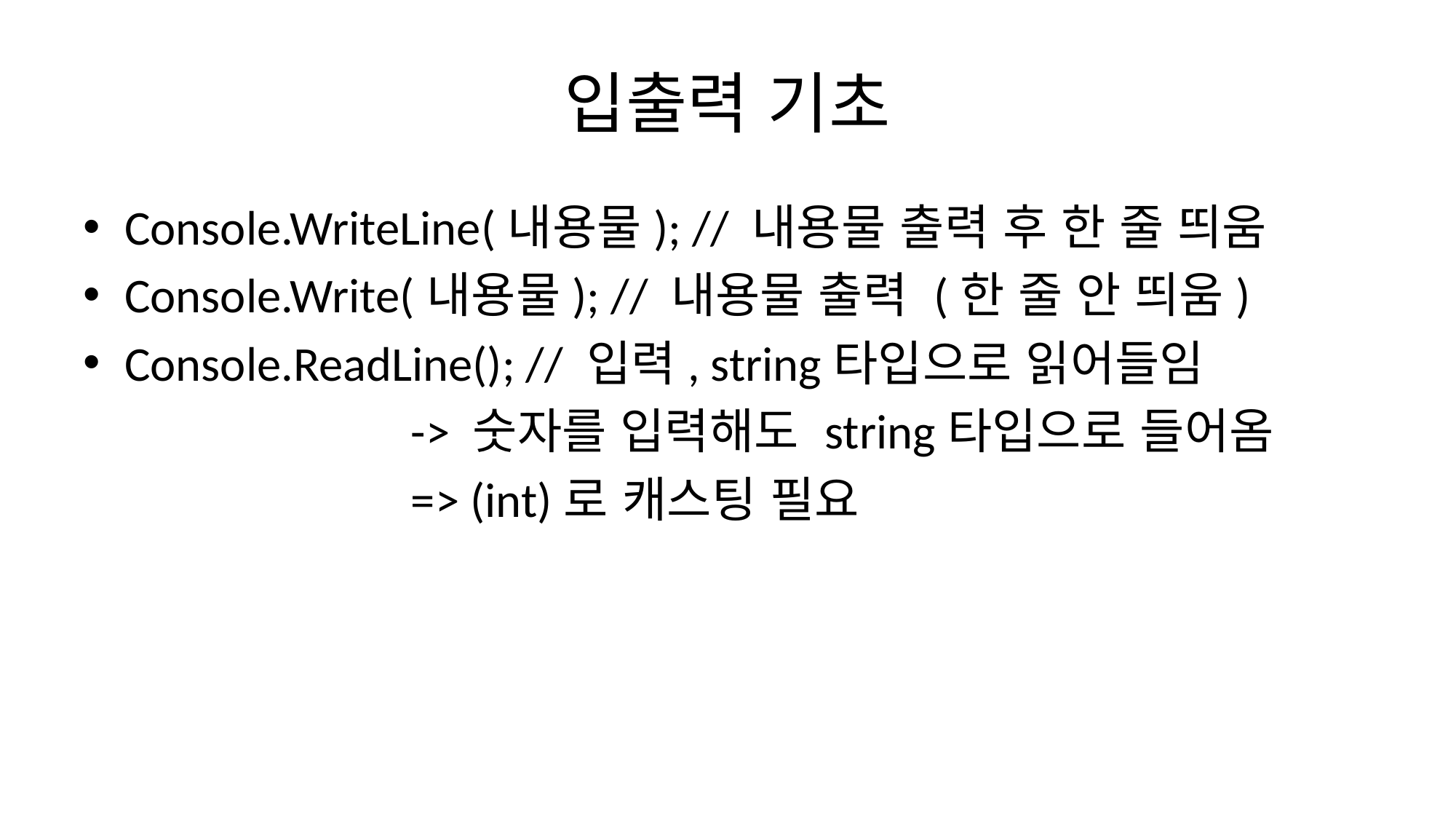

# 입출력 기초
Console.WriteLine(내용물); // 내용물 출력 후 한 줄 띄움
Console.Write(내용물); // 내용물 출력 (한 줄 안 띄움)
Console.ReadLine(); // 입력, string타입으로 읽어들임
			-> 숫자를 입력해도 string타입으로 들어옴
			=> (int)로 캐스팅 필요